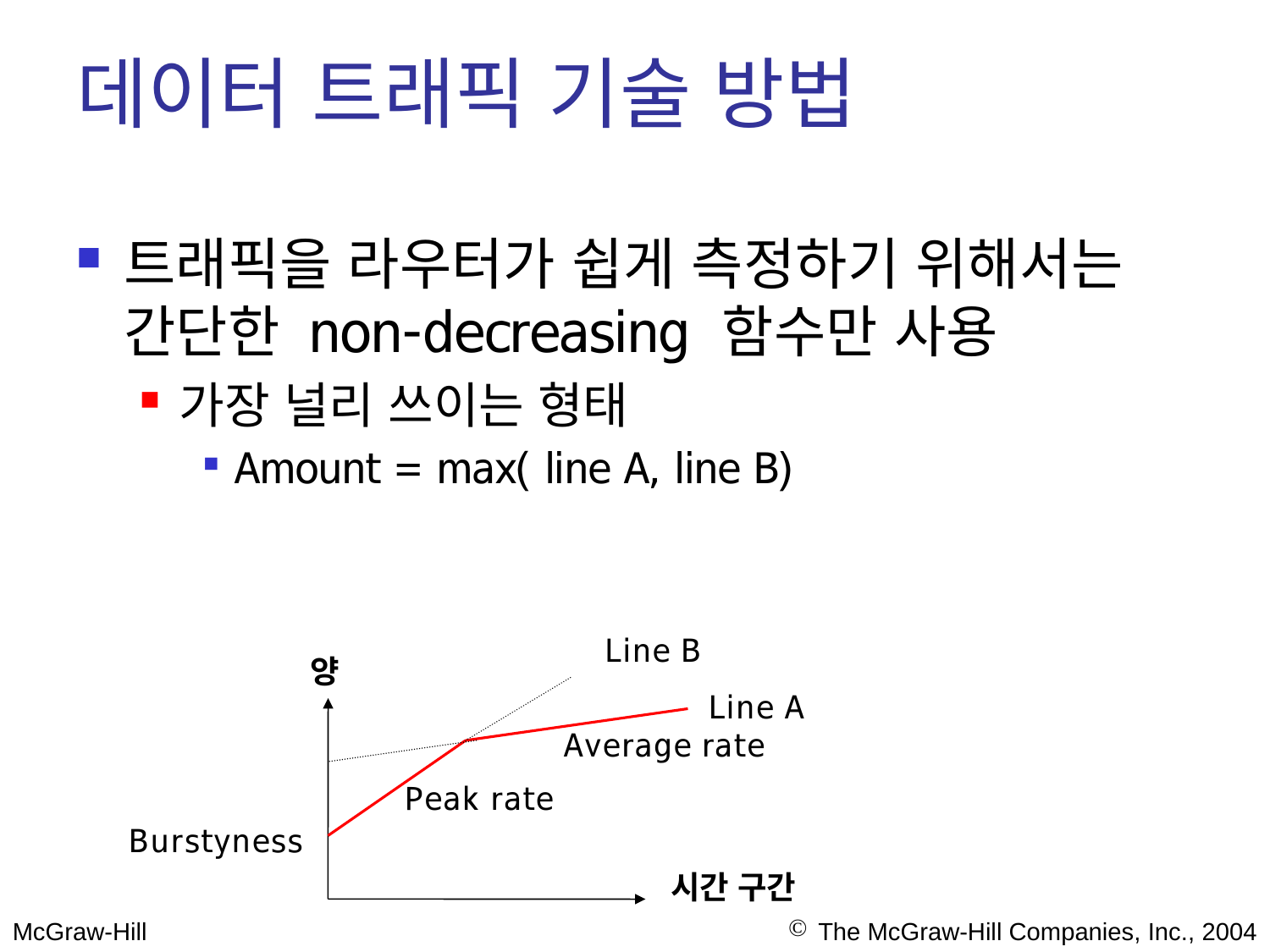

# 데이터 트래픽 기술 방법
트래픽을 라우터가 쉽게 측정하기 위해서는 간단한 non-decreasing 함수만 사용
가장 널리 쓰이는 형태
Amount = max( line A, line B)
Line B
양

Line A

Average rate

Peak rate
Burstyness
시간 구간